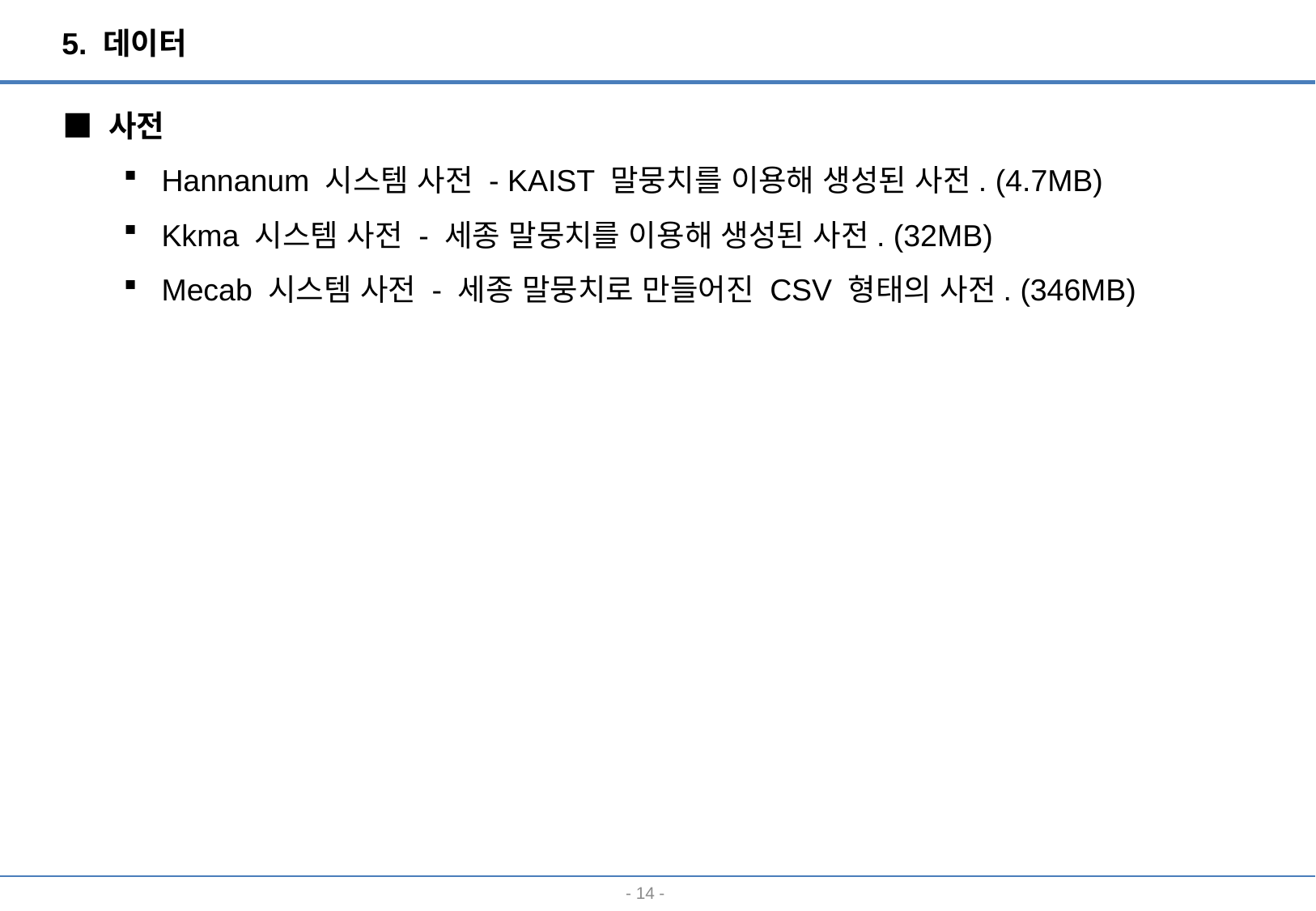

5. 데이터
■ 사전
Hannanum 시스템 사전 - KAIST 말뭉치를 이용해 생성된 사전. (4.7MB)
Kkma 시스템 사전 - 세종 말뭉치를 이용해 생성된 사전. (32MB)
Mecab 시스템 사전 - 세종 말뭉치로 만들어진 CSV 형태의 사전. (346MB)
- 14 -